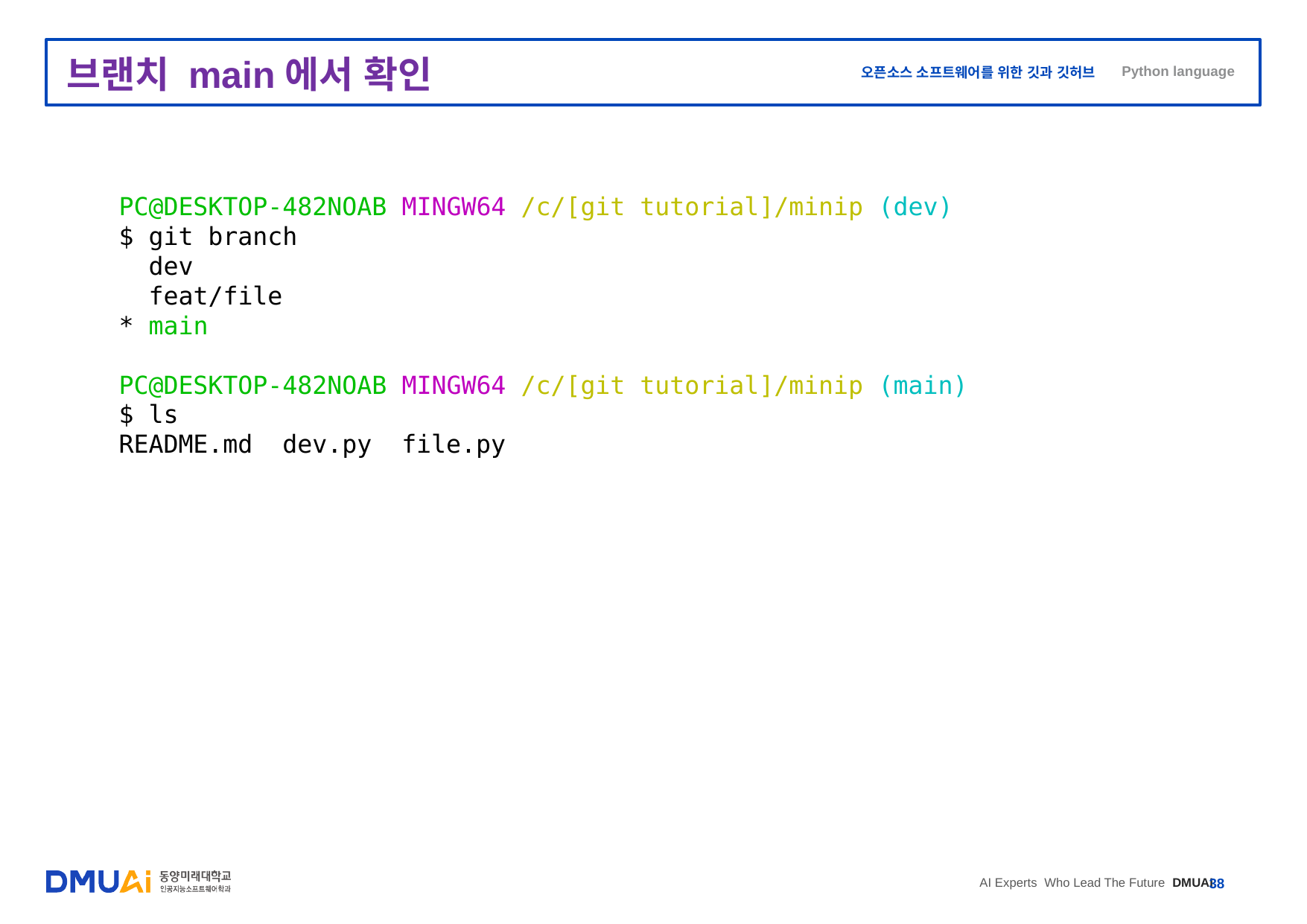

# 브랜치 main에서 확인

PC@DESKTOP-482NOAB MINGW64 /c/[git tutorial]/minip (dev)
$ git branch
  dev
  feat/file
* main

PC@DESKTOP-482NOAB MINGW64 /c/[git tutorial]/minip (main)
$ ls
README.md  dev.py  file.py